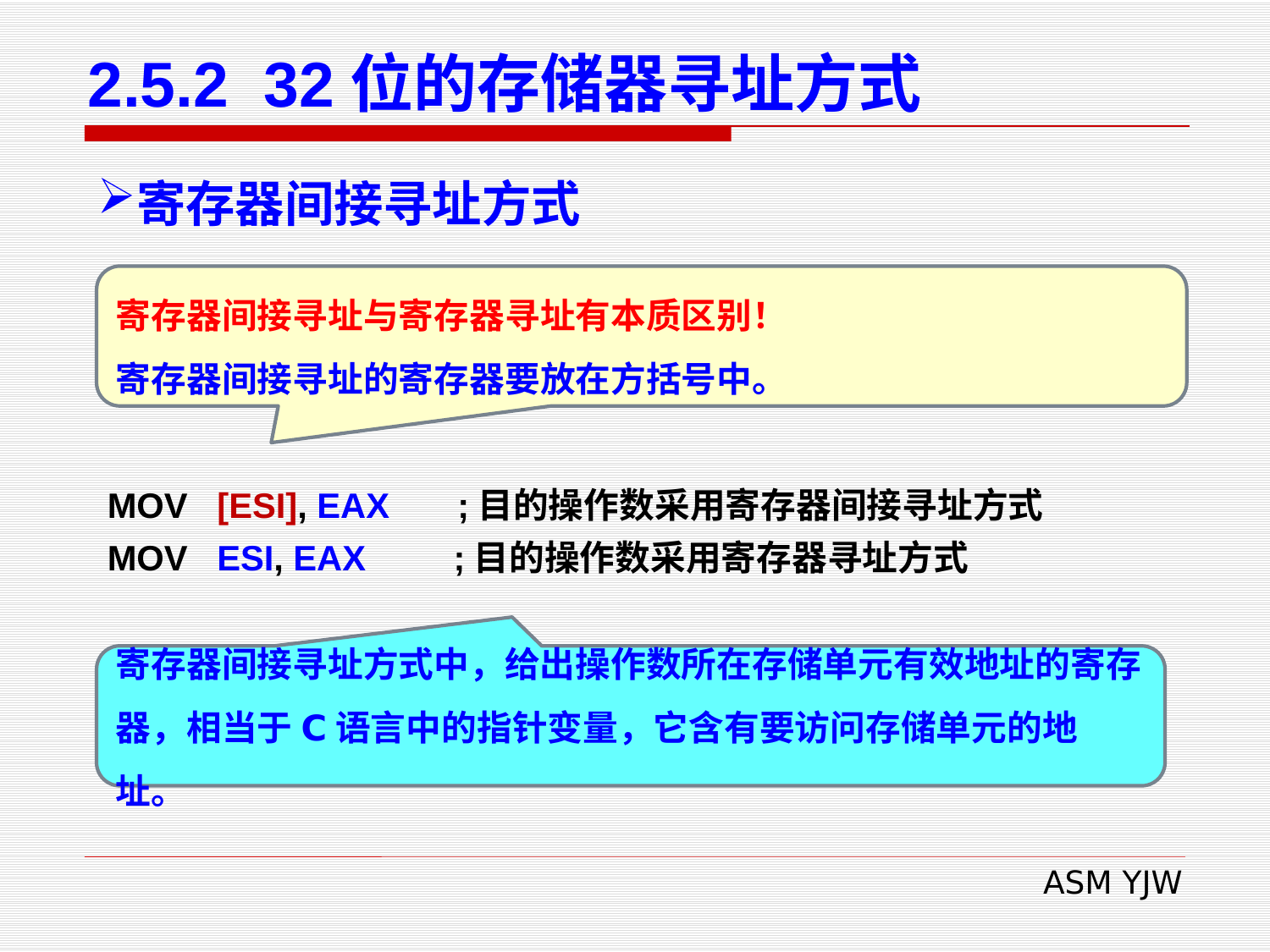

# 2.5.2  32位的存储器寻址方式
寄存器间接寻址方式
寄存器间接寻址与寄存器寻址有本质区别！
寄存器间接寻址的寄存器要放在方括号中。

MOV   [ESI], EAX       ;目的操作数采用寄存器间接寻址方式
MOV   ESI, EAX         ;目的操作数采用寄存器寻址方式
寄存器间接寻址方式中，给出操作数所在存储单元有效地址的寄存器，相当于C语言中的指针变量，它含有要访问存储单元的地址。